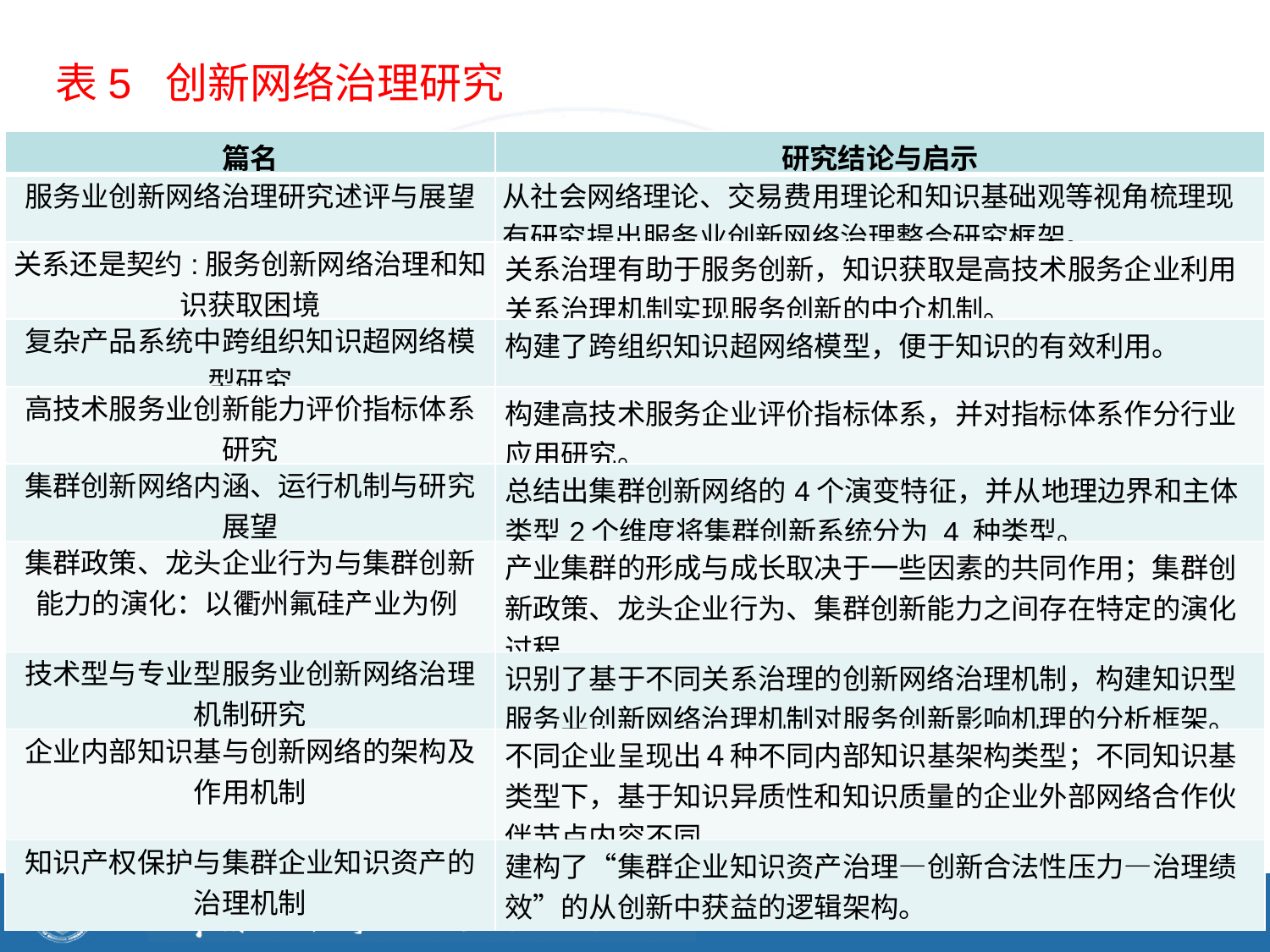

表5  创新网络治理研究
| 篇名 | 研究结论与启示 |
| --- | --- |
| 服务业创新网络治理研究述评与展望 | 从社会网络理论、交易费用理论和知识基础观等视角梳理现有研究提出服务业创新网络治理整合研究框架。 |
| 关系还是契约:服务创新网络治理和知识获取困境 | 关系治理有助于服务创新，知识获取是高技术服务企业利用关系治理机制实现服务创新的中介机制。 |
| 复杂产品系统中跨组织知识超网络模型研究 | 构建了跨组织知识超网络模型，便于知识的有效利用。 |
| 高技术服务业创新能力评价指标体系研究 | 构建高技术服务企业评价指标体系，并对指标体系作分行业应用研究。 |
| 集群创新网络内涵、运行机制与研究展望 | 总结出集群创新网络的4个演变特征，并从地理边界和主体类型2个维度将集群创新系统分为 4 种类型。 |
| 集群政策、龙头企业行为与集群创新能力的演化：以衢州氟硅产业为例 | 产业集群的形成与成长取决于一些因素的共同作用；集群创新政策、龙头企业行为、集群创新能力之间存在特定的演化过程。 |
| 技术型与专业型服务业创新网络治理机制研究 | 识别了基于不同关系治理的创新网络治理机制，构建知识型服务业创新网络治理机制对服务创新影响机理的分析框架。 |
| 企业内部知识基与创新网络的架构及作用机制 | 不同企业呈现出４种不同内部知识基架构类型；不同知识基类型下，基于知识异质性和知识质量的企业外部网络合作伙伴节点内容不同。 |
| 知识产权保护与集群企业知识资产的治理机制 | 建构了“集群企业知识资产治理—创新合法性压力—治理绩效”的从创新中获益的逻辑架构。 |